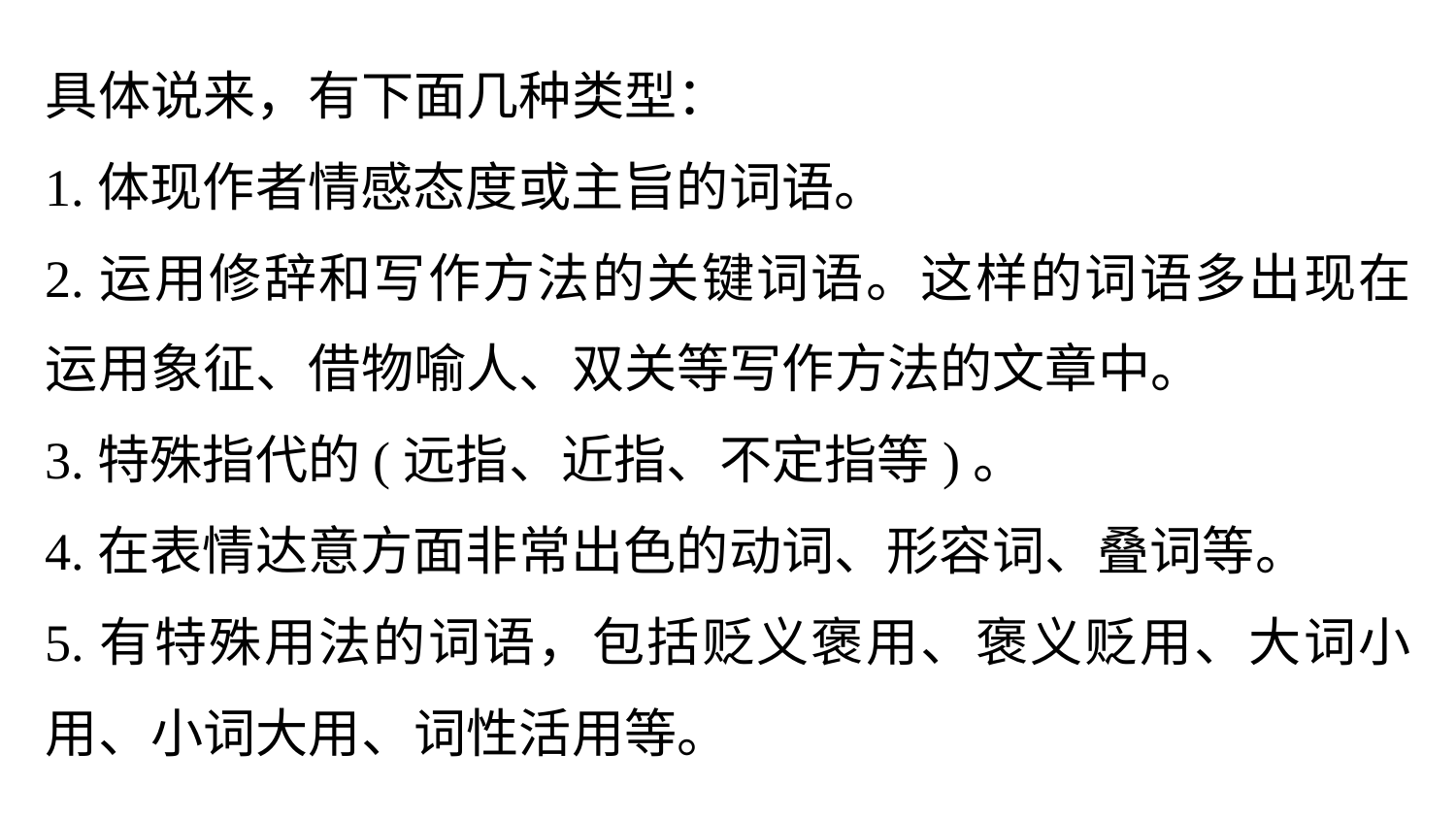

具体说来，有下面几种类型：
1.体现作者情感态度或主旨的词语。
2.运用修辞和写作方法的关键词语。这样的词语多出现在运用象征、借物喻人、双关等写作方法的文章中。
3.特殊指代的(远指、近指、不定指等)。
4.在表情达意方面非常出色的动词、形容词、叠词等。
5.有特殊用法的词语，包括贬义褒用、褒义贬用、大词小用、小词大用、词性活用等。